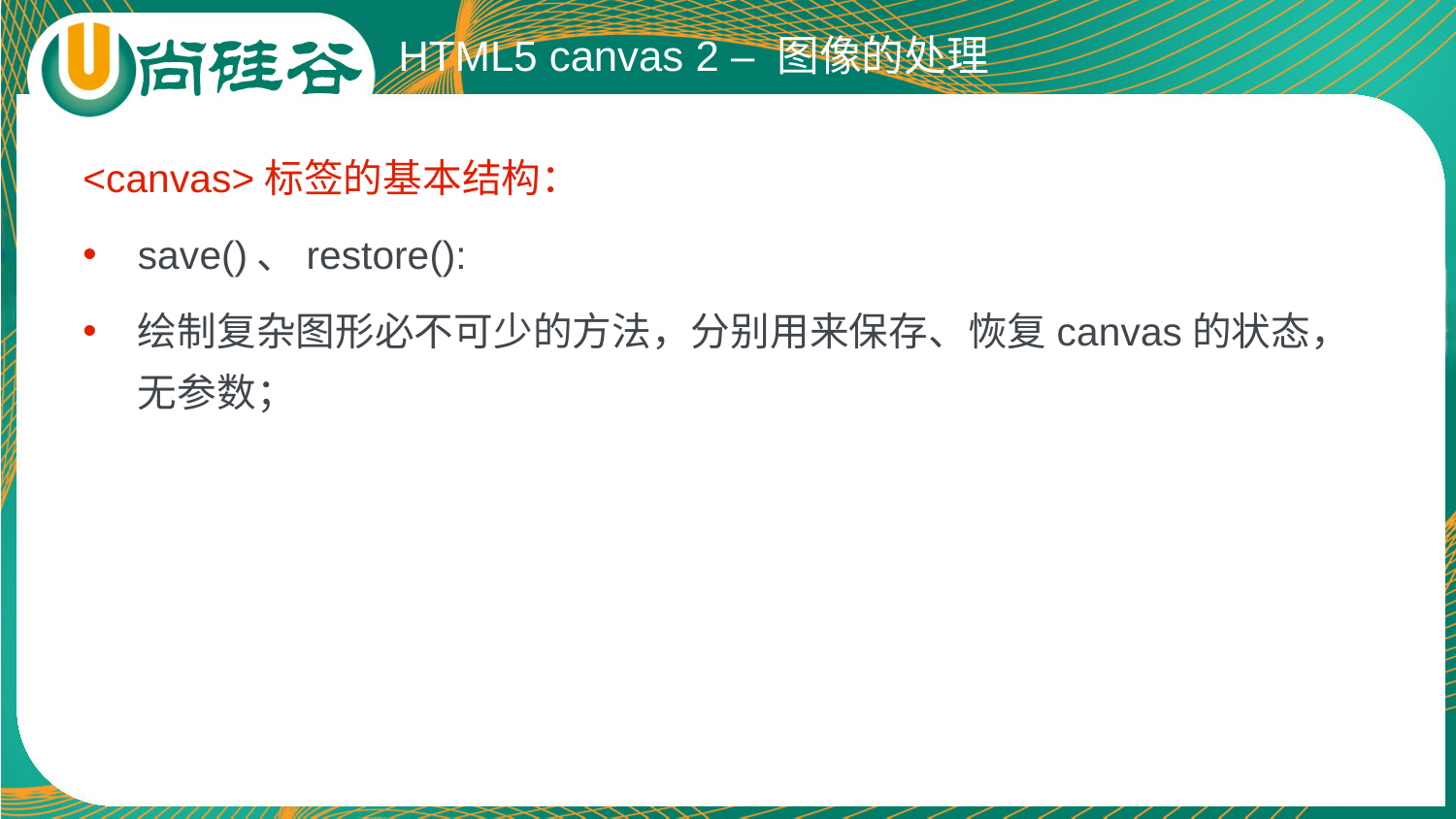

# HTML5 canvas 2 – 图像的处理
<canvas>标签的基本结构：
save()、restore():
绘制复杂图形必不可少的方法，分别用来保存、恢复canvas的状态，无参数；